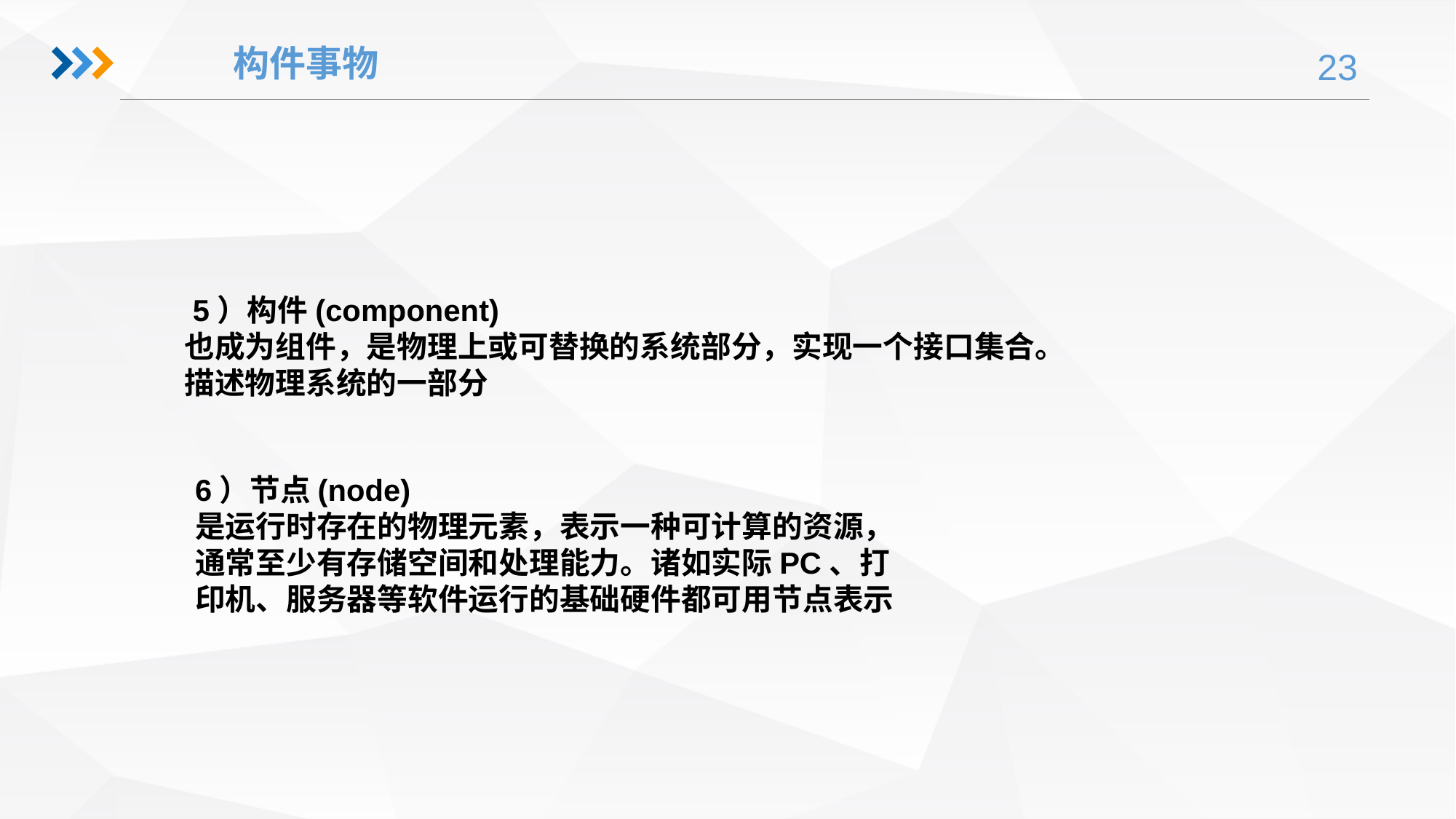

构件事物
 5）构件(component)
也成为组件，是物理上或可替换的系统部分，实现一个接口集合。描述物理系统的一部分

6）节点(node)
是运行时存在的物理元素，表示一种可计算的资源，通常至少有存储空间和处理能力。诸如实际PC、打印机、服务器等软件运行的基础硬件都可用节点表示